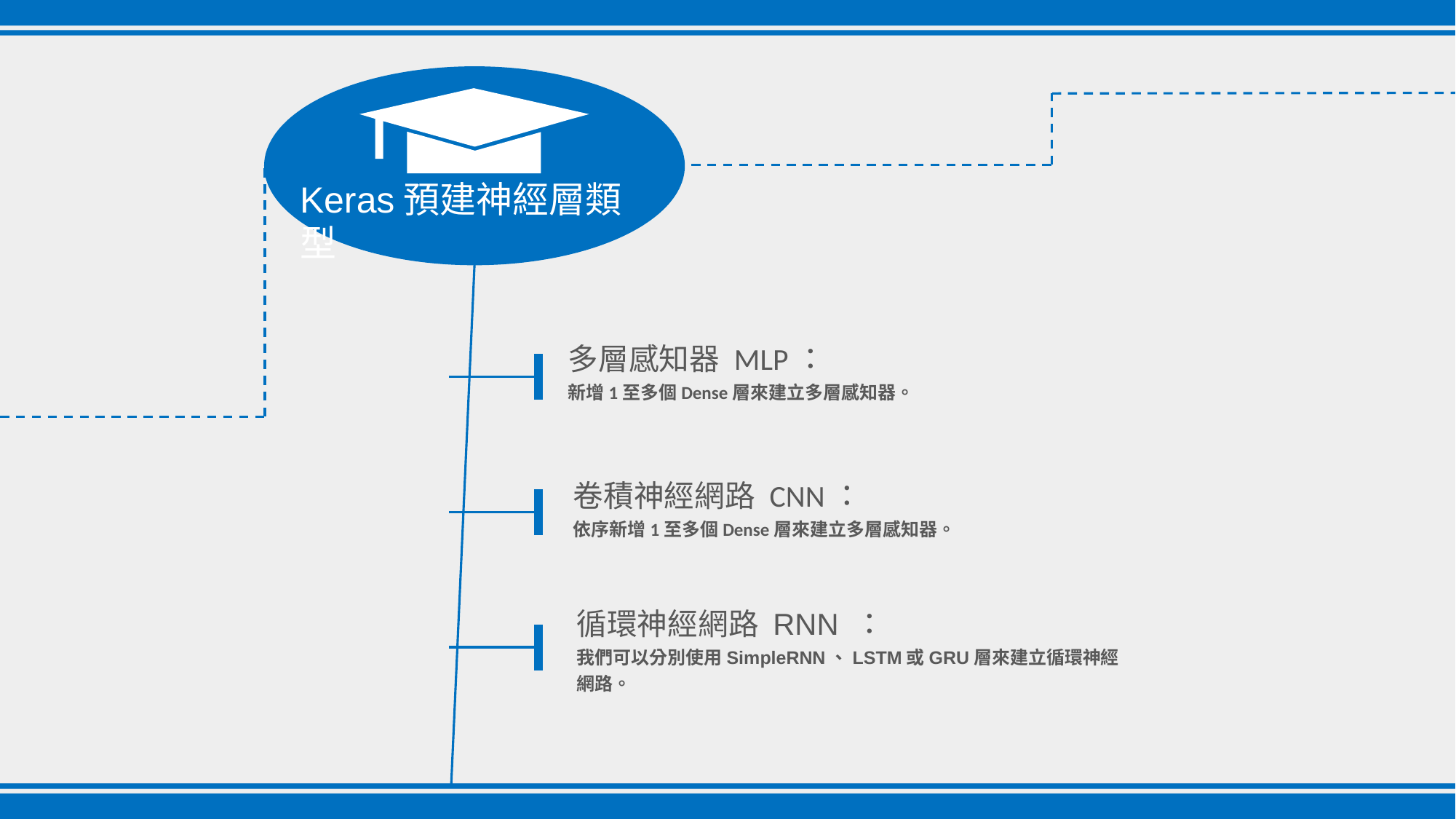

Keras預建神經層類型
多層感知器 MLP：
新增1至多個Dense層來建立多層感知器。
卷積神經網路 CNN：
依序新增1至多個Dense層來建立多層感知器。
循環神經網路 RNN ：
我們可以分別使用SimpleRNN、LSTM或GRU層來建立循環神經網路。